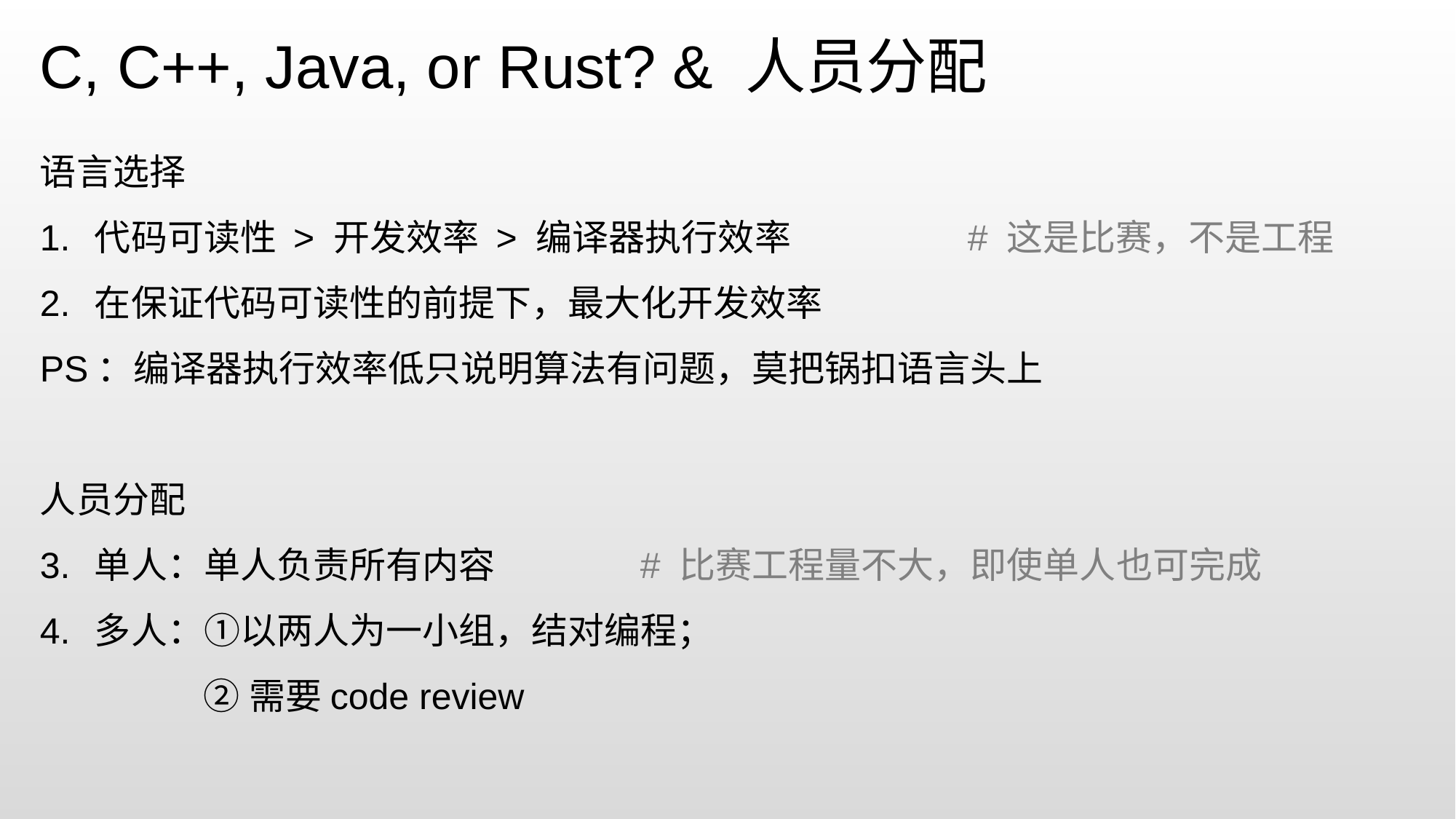

C, C++, Java, or Rust? & 人员分配
语言选择
代码可读性 > 开发效率 > 编译器执行效率		# 这是比赛，不是工程
在保证代码可读性的前提下，最大化开发效率
PS：编译器执行效率低只说明算法有问题，莫把锅扣语言头上

人员分配
单人：单人负责所有内容		# 比赛工程量不大，即使单人也可完成
多人：①以两人为一小组，结对编程；
②需要code review